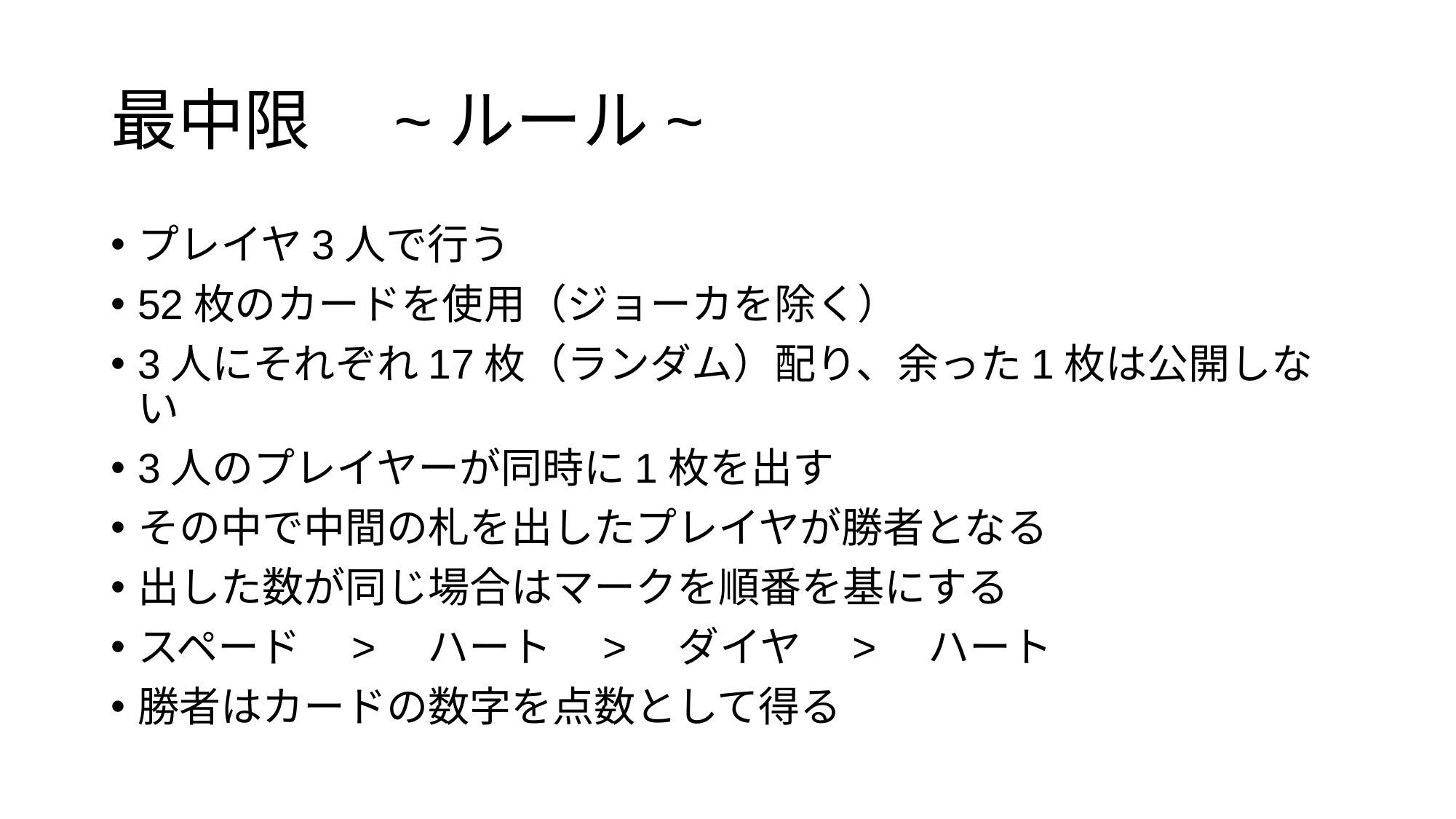

# 最中限　~ルール~
プレイヤ3人で行う
52枚のカードを使用（ジョーカを除く）
3人にそれぞれ17枚（ランダム）配り、余った1枚は公開しない
3人のプレイヤーが同時に1枚を出す
その中で中間の札を出したプレイヤが勝者となる
出した数が同じ場合はマークを順番を基にする
スペード　>　ハート　>　ダイヤ　>　ハート
勝者はカードの数字を点数として得る